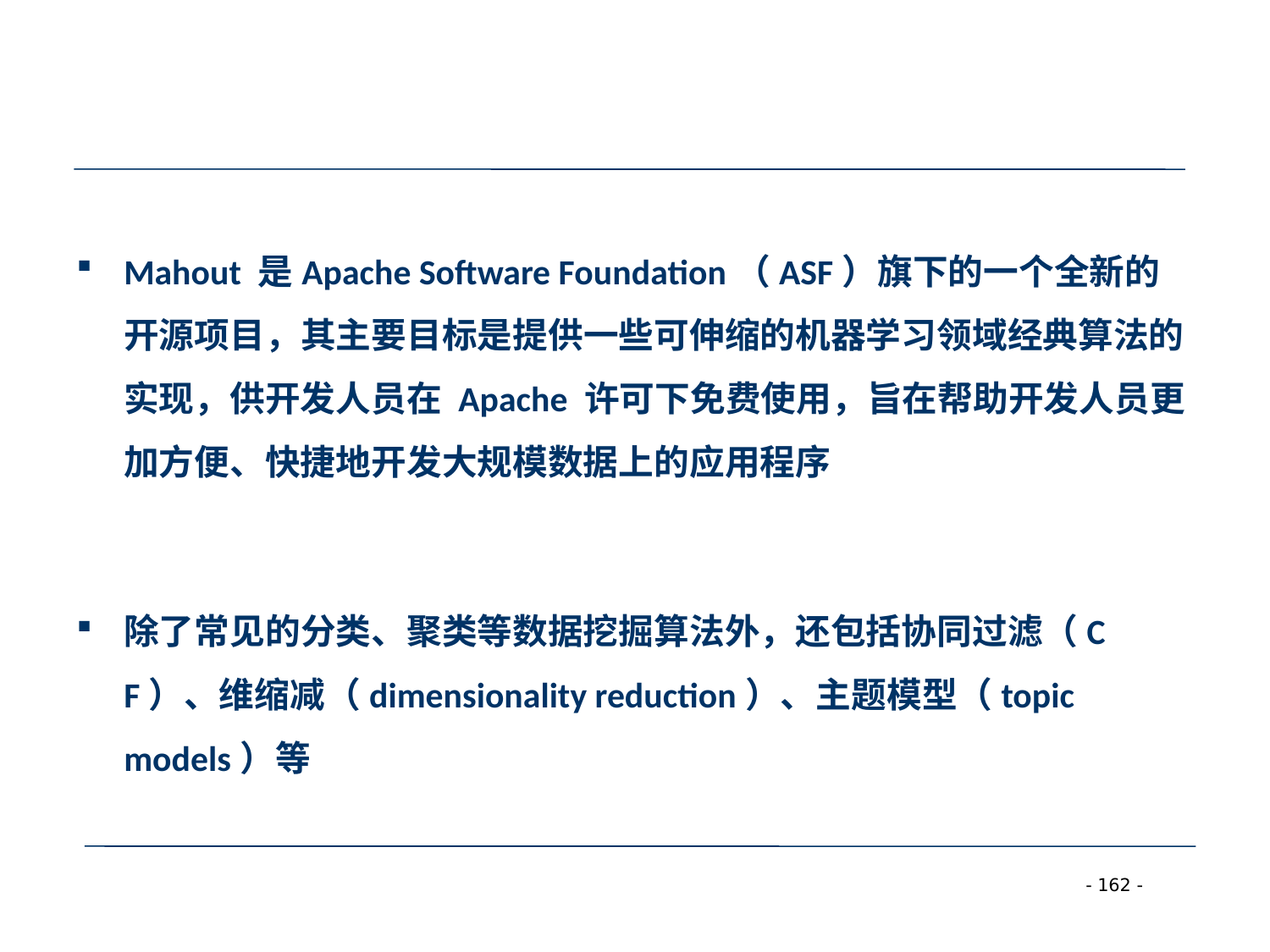

#
Mahout 是Apache Software Foundation（ASF）旗下的一个全新的开源项目，其主要目标是提供一些可伸缩的机器学习领域经典算法的实现，供开发人员在 Apache 许可下免费使用，旨在帮助开发人员更加方便、快捷地开发大规模数据上的应用程序

除了常见的分类、聚类等数据挖掘算法外，还包括协同过滤（CF）、维缩减（dimensionality reduction）、主题模型（topic models）等